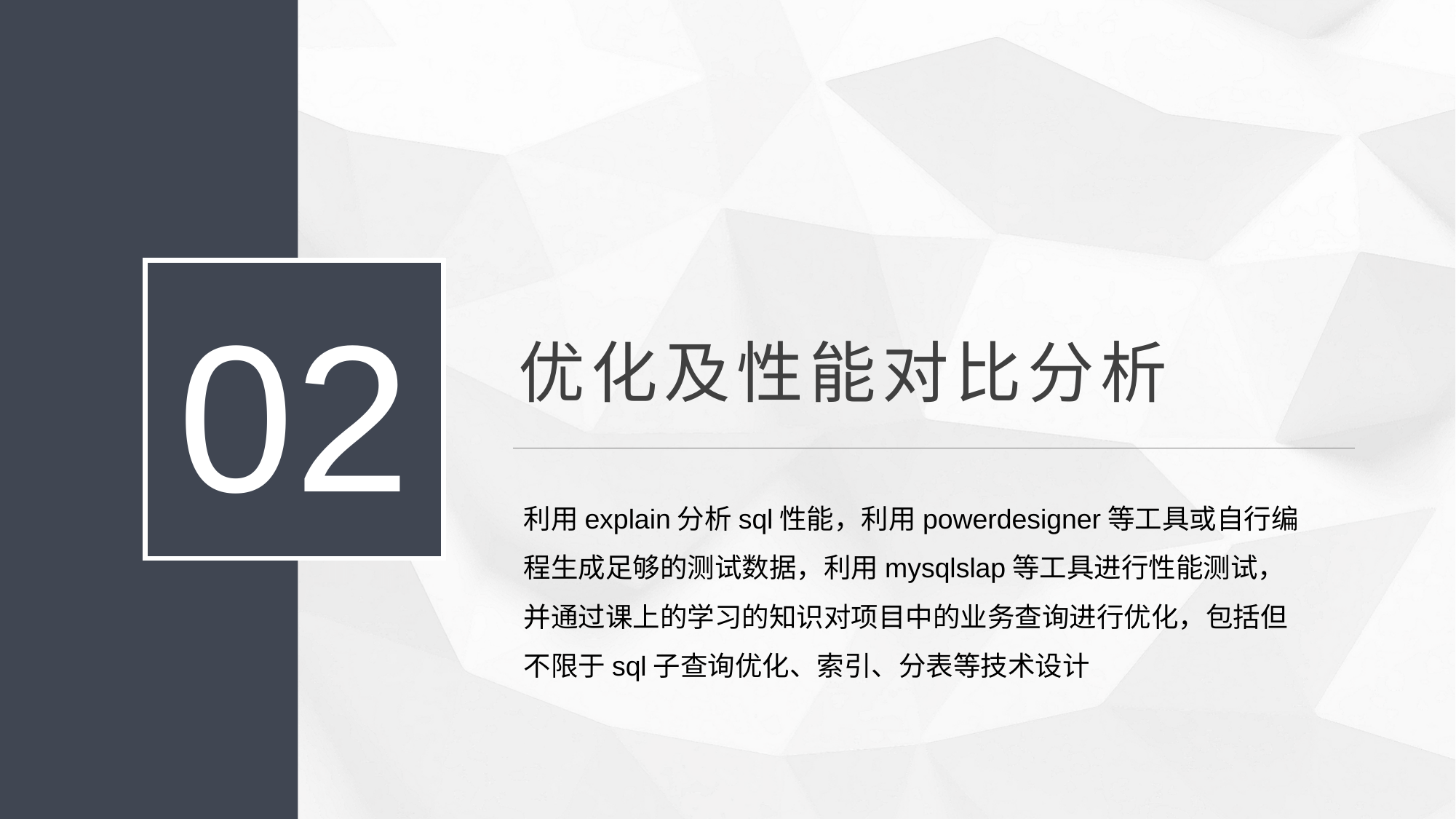

02
优化及性能对比分析
利用explain分析sql性能，利用powerdesigner等工具或自行编程生成足够的测试数据，利用mysqlslap等工具进行性能测试，并通过课上的学习的知识对项目中的业务查询进行优化，包括但不限于sql子查询优化、索引、分表等技术设计